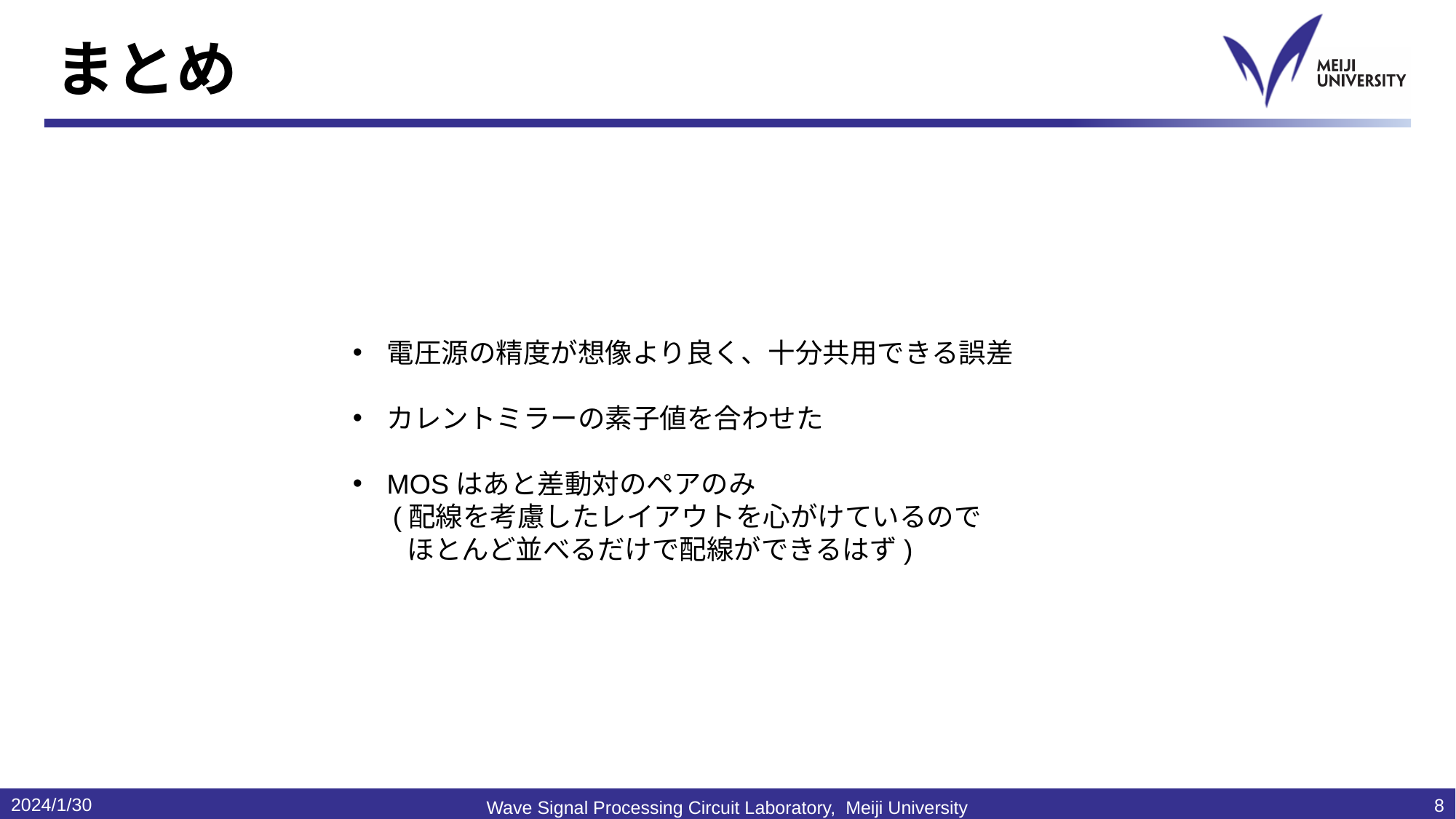

# まとめ
電圧源の精度が想像より良く、十分共用できる誤差

カレントミラーの素子値を合わせた

MOSはあと差動対のペアのみ
　 (配線を考慮したレイアウトを心がけているので
　　ほとんど並べるだけで配線ができるはず)
2024/1/30
8
Wave Signal Processing Circuit Laboratory,  Meiji University